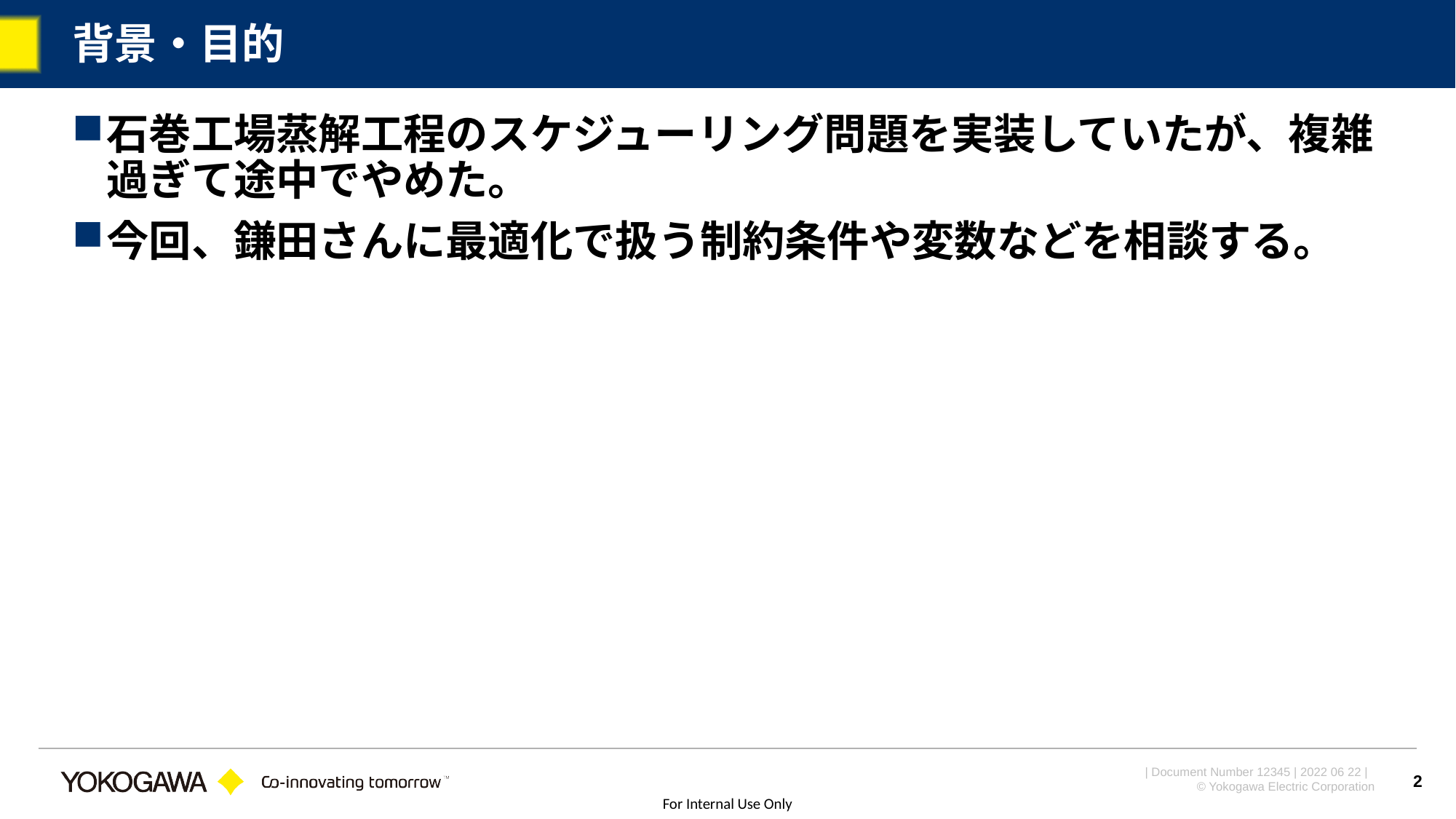

# 背景・目的
石巻工場蒸解工程のスケジューリング問題を実装していたが、複雑過ぎて途中でやめた。
今回、鎌田さんに最適化で扱う制約条件や変数などを相談する。

2